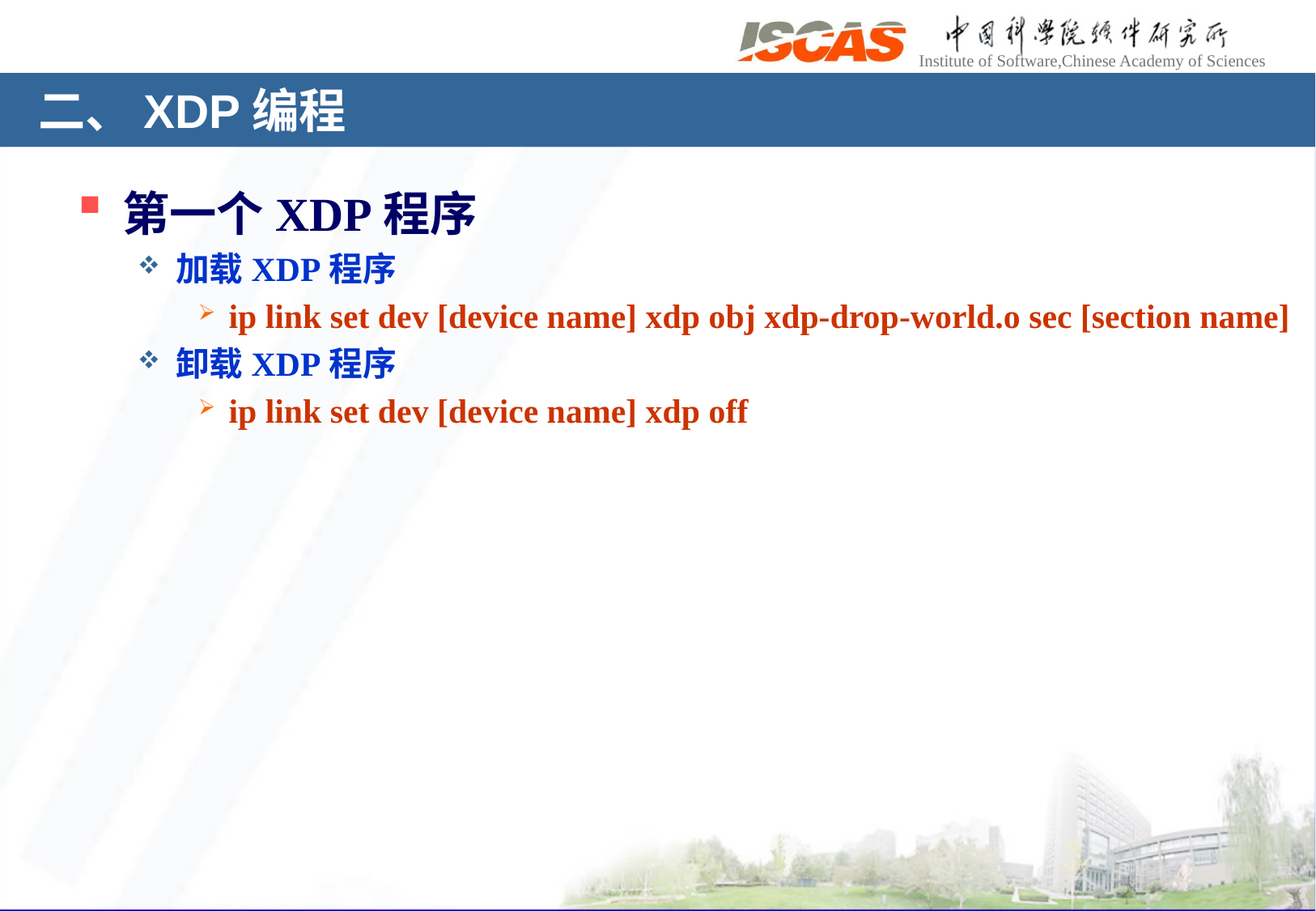

# 二、XDP编程
第一个XDP程序
加载XDP程序
ip link set dev [device name] xdp obj xdp-drop-world.o sec [section name]
卸载XDP程序
ip link set dev [device name] xdp off